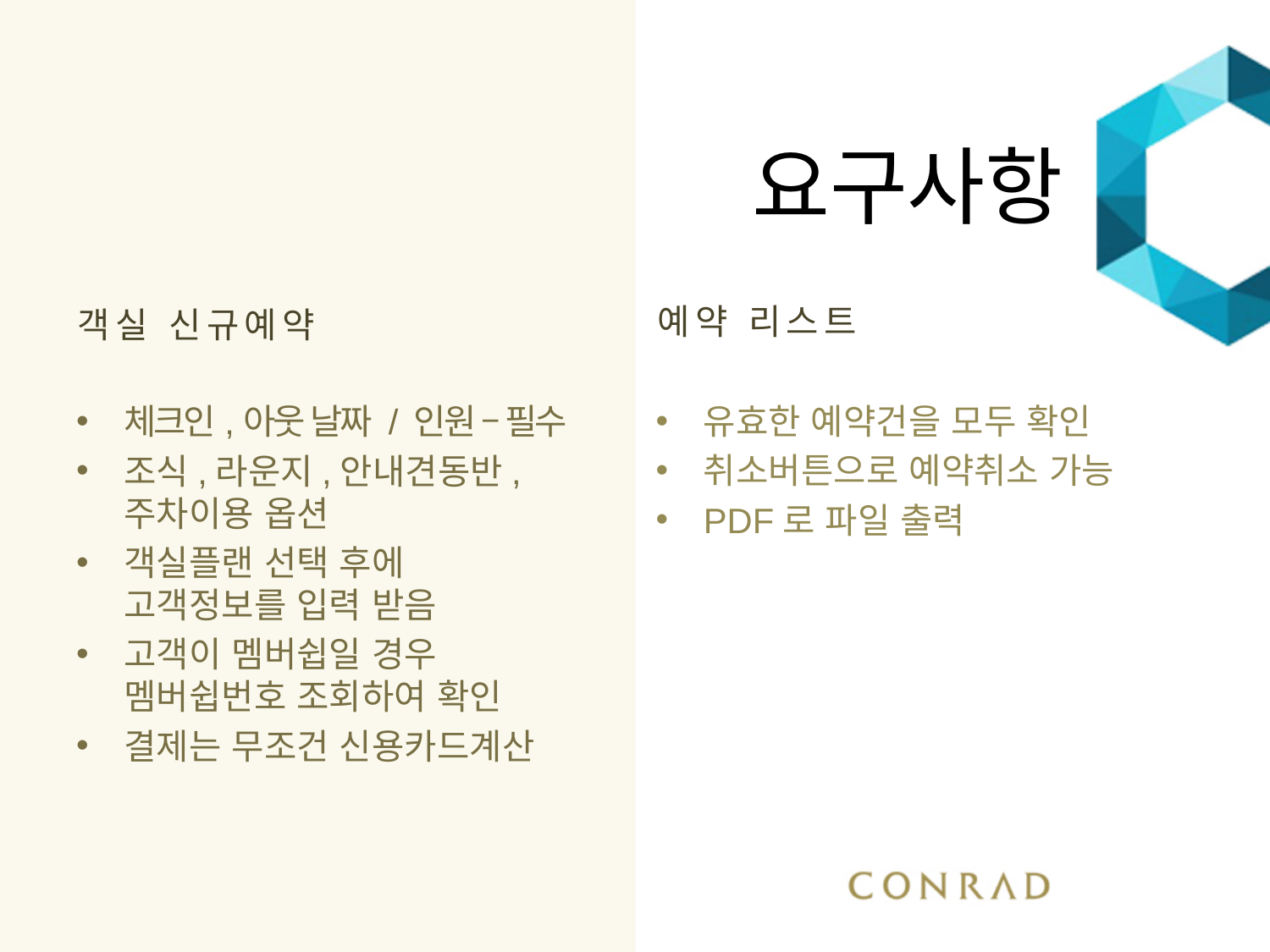

요구사항
예약 리스트
객실 신규예약
유효한 예약건을 모두 확인
취소버튼으로 예약취소 가능
PDF로 파일 출력
체크인,아웃 날짜 / 인원 – 필수
조식,라운지,안내견동반,
주차이용 옵션
객실플랜 선택 후에
고객정보를 입력 받음
고객이 멤버쉽일 경우
멤버쉽번호 조회하여 확인
결제는 무조건 신용카드계산